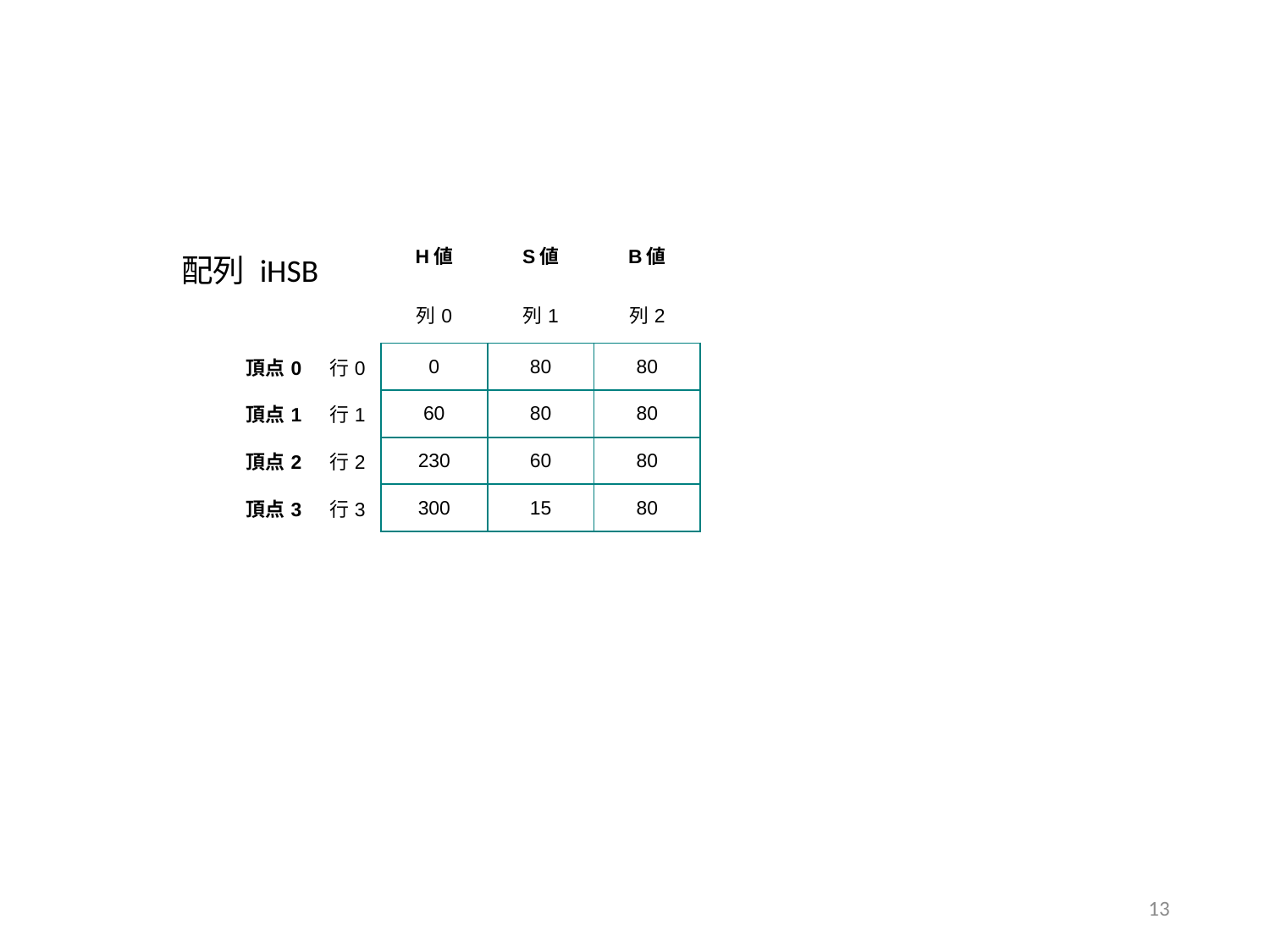

#
|  |  | H値 | S値 | B値 |
| --- | --- | --- | --- | --- |
|  |  | 列0 | 列1 | 列2 |
| 頂点0 | 行0 | 0 | 80 | 80 |
| 頂点1 | 行1 | 60 | 80 | 80 |
| 頂点2 | 行2 | 230 | 60 | 80 |
| 頂点3 | 行3 | 300 | 15 | 80 |
配列 iHSB

13